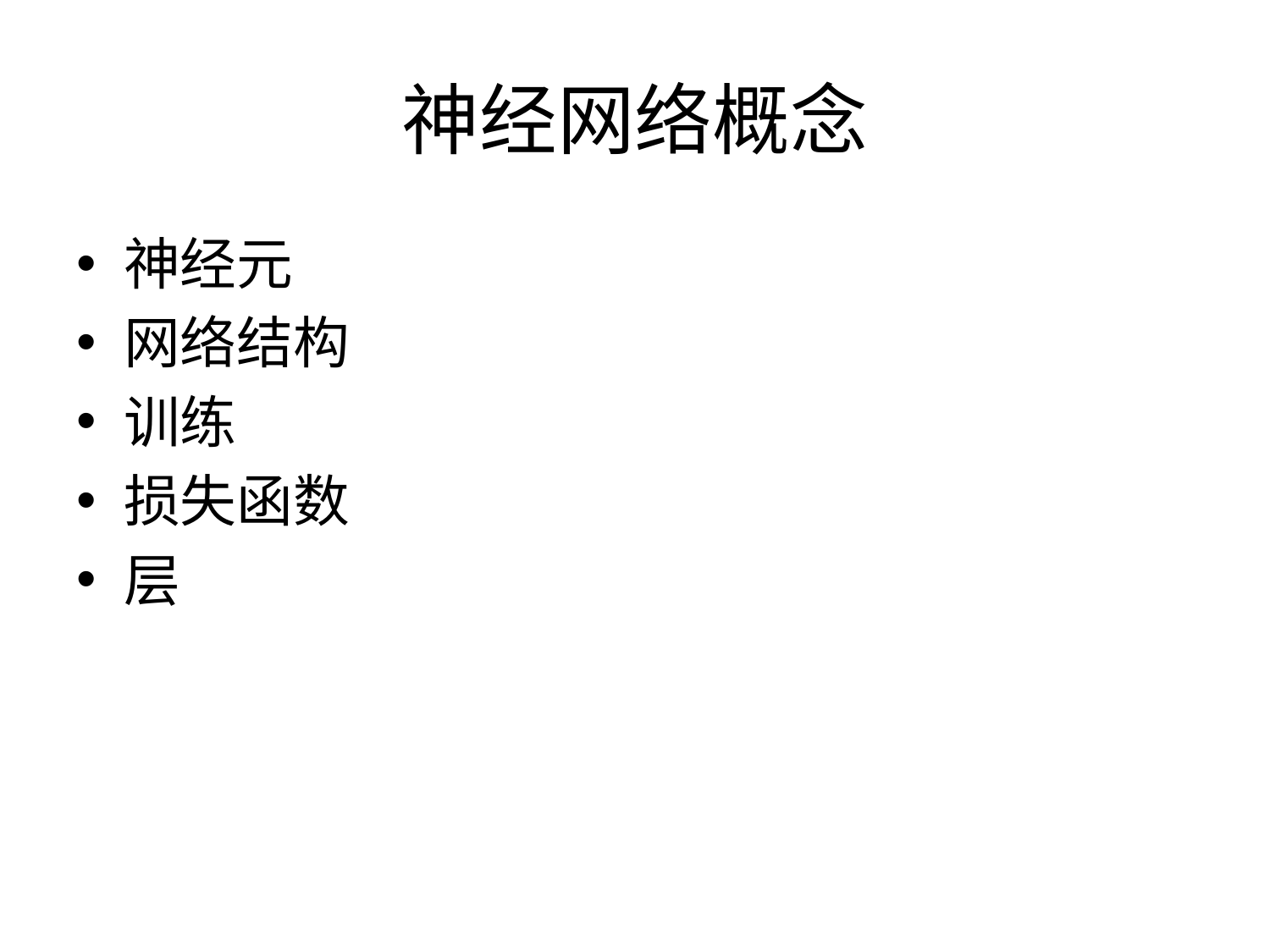

# 神经网络概念
神经元
网络结构
训练
损失函数
层